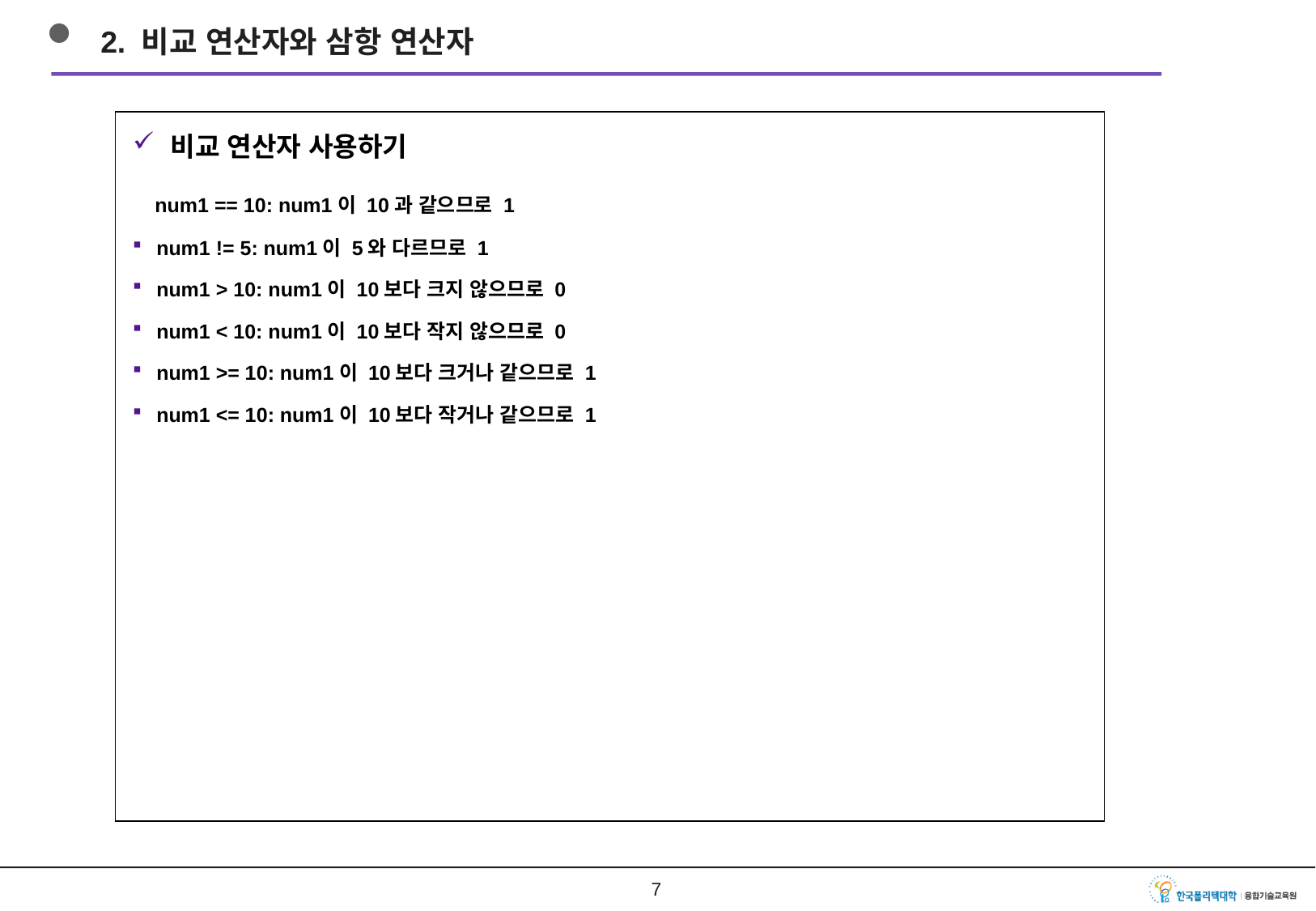

2. 비교 연산자와 삼항 연산자
비교 연산자 사용하기
   num1 == 10: num1이 10과 같으므로 1
num1 != 5: num1이 5와 다르므로 1
num1 > 10: num1이 10보다 크지 않으므로 0
num1 < 10: num1이 10보다 작지 않으므로 0
num1 >= 10: num1이 10보다 크거나 같으므로 1
num1 <= 10: num1이 10보다 작거나 같으므로 1
7